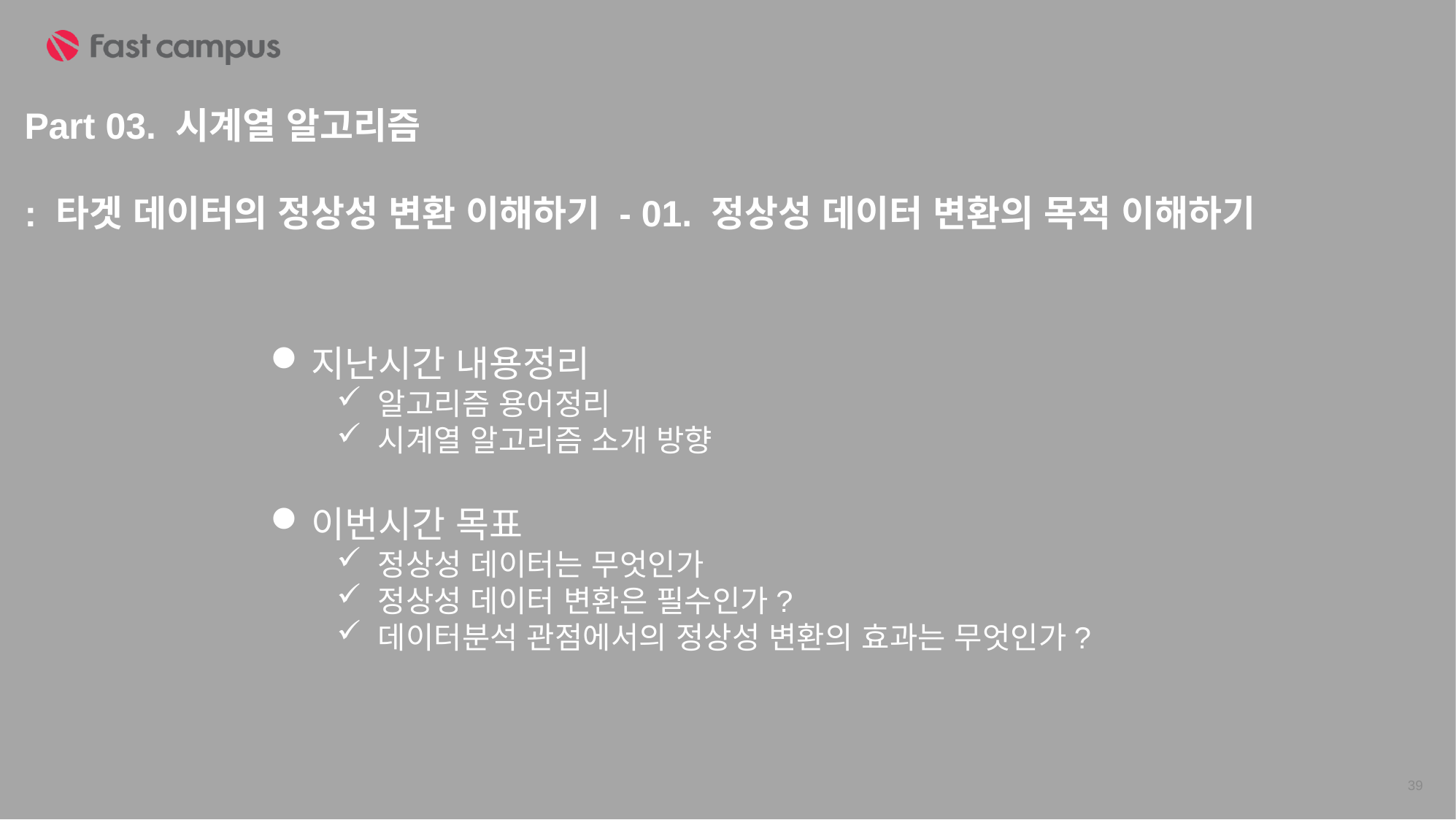

Part 03. 시계열 알고리즘

: 타겟 데이터의 정상성 변환 이해하기 - 01. 정상성 데이터 변환의 목적 이해하기
지난시간 내용정리
알고리즘 용어정리
시계열 알고리즘 소개 방향

이번시간 목표
정상성 데이터는 무엇인가
정상성 데이터 변환은 필수인가?
데이터분석 관점에서의 정상성 변환의 효과는 무엇인가?
39